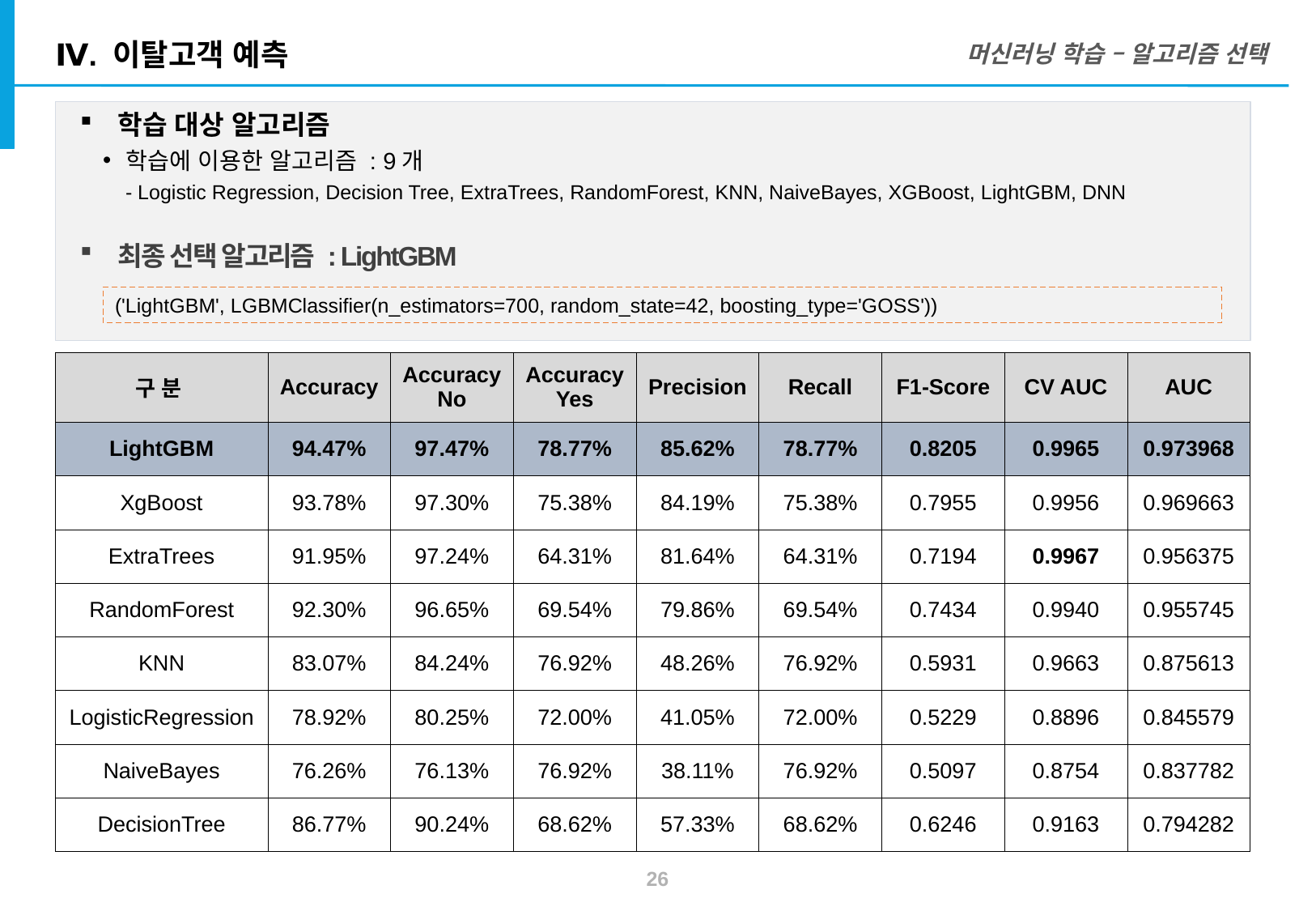

Ⅳ. 이탈고객 예측
머신러닝 학습 – 알고리즘 선택
학습 대상 알고리즘
학습에 이용한 알고리즘 : 9개
    - Logistic Regression, Decision Tree, ExtraTrees, RandomForest, KNN, NaiveBayes, XGBoost, LightGBM, DNN

최종 선택 알고리즘 : LightGBM

|  |  |
| --- | --- |
('LightGBM', LGBMClassifier(n_estimators=700, random_state=42, boosting_type='GOSS'))
| 구 분 | Accuracy | Accuracy No | Accuracy Yes | Precision | Recall | F1-Score | CV AUC | AUC |
| --- | --- | --- | --- | --- | --- | --- | --- | --- |
| LightGBM | 94.47% | 97.47% | 78.77% | 85.62% | 78.77% | 0.8205 | 0.9965 | 0.973968 |
| XgBoost | 93.78% | 97.30% | 75.38% | 84.19% | 75.38% | 0.7955 | 0.9956 | 0.969663 |
| ExtraTrees | 91.95% | 97.24% | 64.31% | 81.64% | 64.31% | 0.7194 | 0.9967 | 0.956375 |
| RandomForest | 92.30% | 96.65% | 69.54% | 79.86% | 69.54% | 0.7434 | 0.9940 | 0.955745 |
| KNN | 83.07% | 84.24% | 76.92% | 48.26% | 76.92% | 0.5931 | 0.9663 | 0.875613 |
| LogisticRegression | 78.92% | 80.25% | 72.00% | 41.05% | 72.00% | 0.5229 | 0.8896 | 0.845579 |
| NaiveBayes | 76.26% | 76.13% | 76.92% | 38.11% | 76.92% | 0.5097 | 0.8754 | 0.837782 |
| DecisionTree | 86.77% | 90.24% | 68.62% | 57.33% | 68.62% | 0.6246 | 0.9163 | 0.794282 |
26